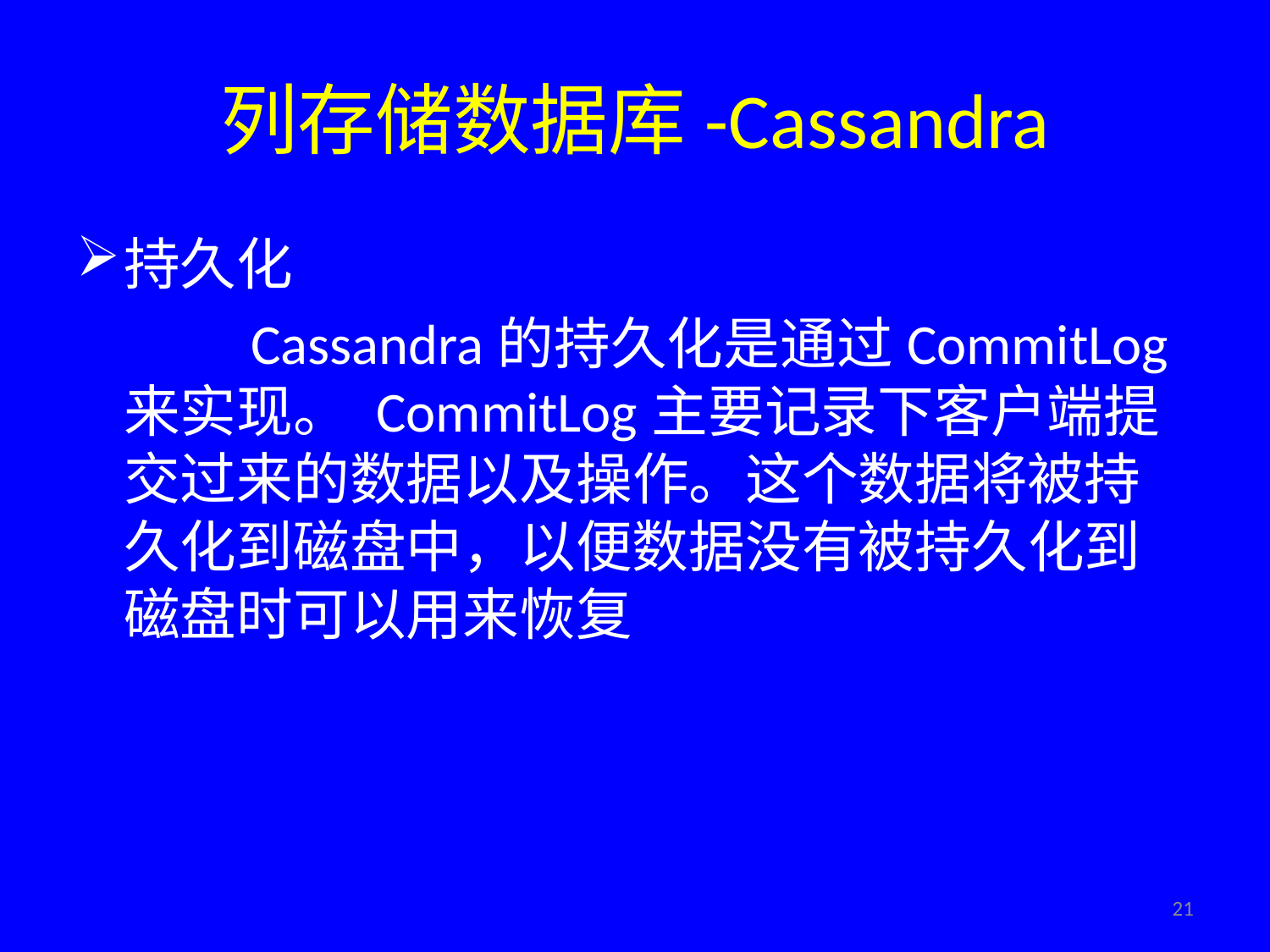

# 列存储数据库-Cassandra
持久化
		Cassandra的持久化是通过CommitLog来实现。 CommitLog主要记录下客户端提交过来的数据以及操作。这个数据将被持久化到磁盘中，以便数据没有被持久化到磁盘时可以用来恢复

21